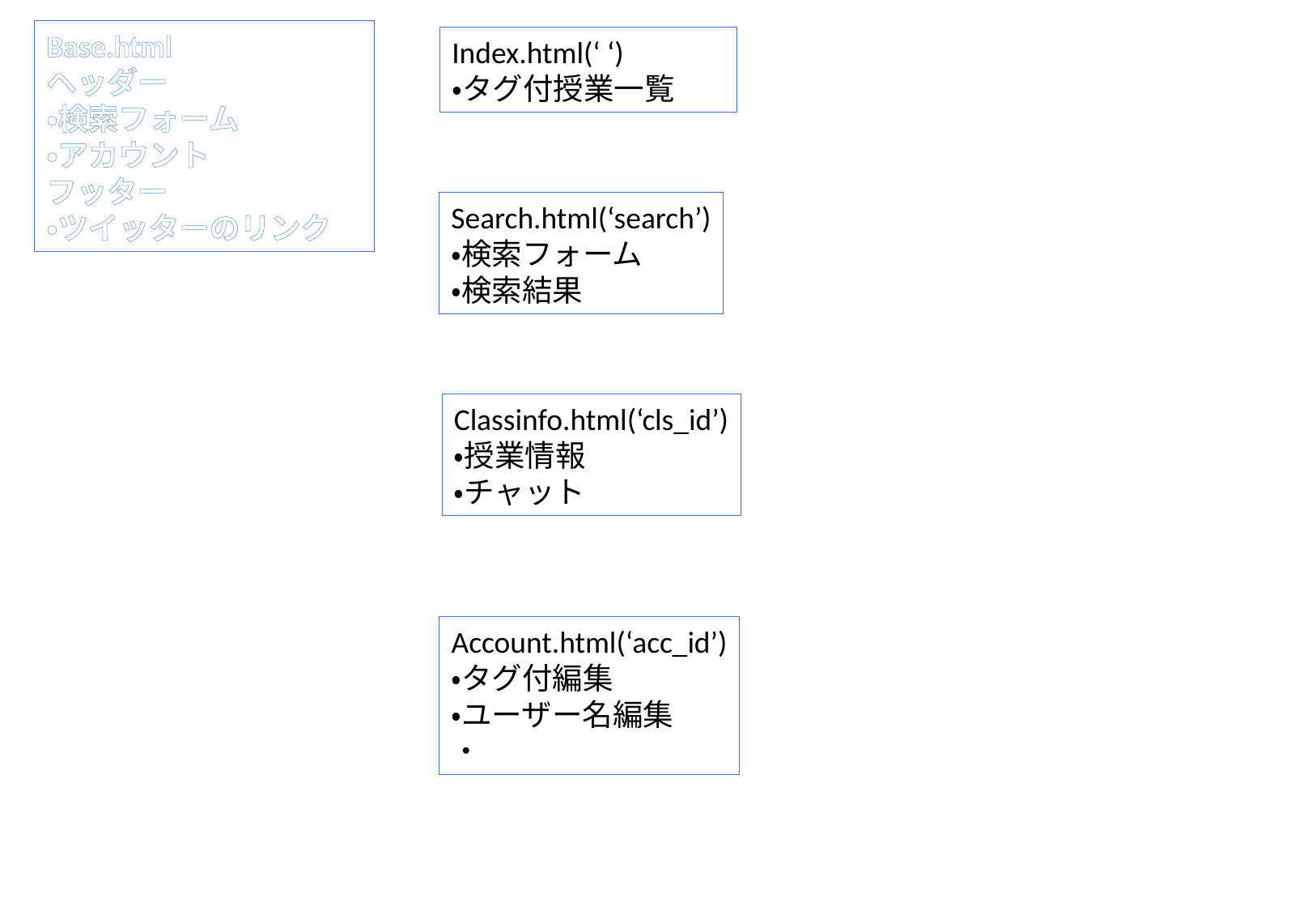

Base.html
ヘッダー
・検索フォーム
・アカウント
フッター
・ツイッターのリンク
Index.html(‘ ‘)
・タグ付授業一覧
Search.html(‘search’)
・検索フォーム
・検索結果
Classinfo.html(‘cls_id’)
・授業情報
・チャット
Account.html(‘acc_id’)
・タグ付編集
・ユーザー名編集
・